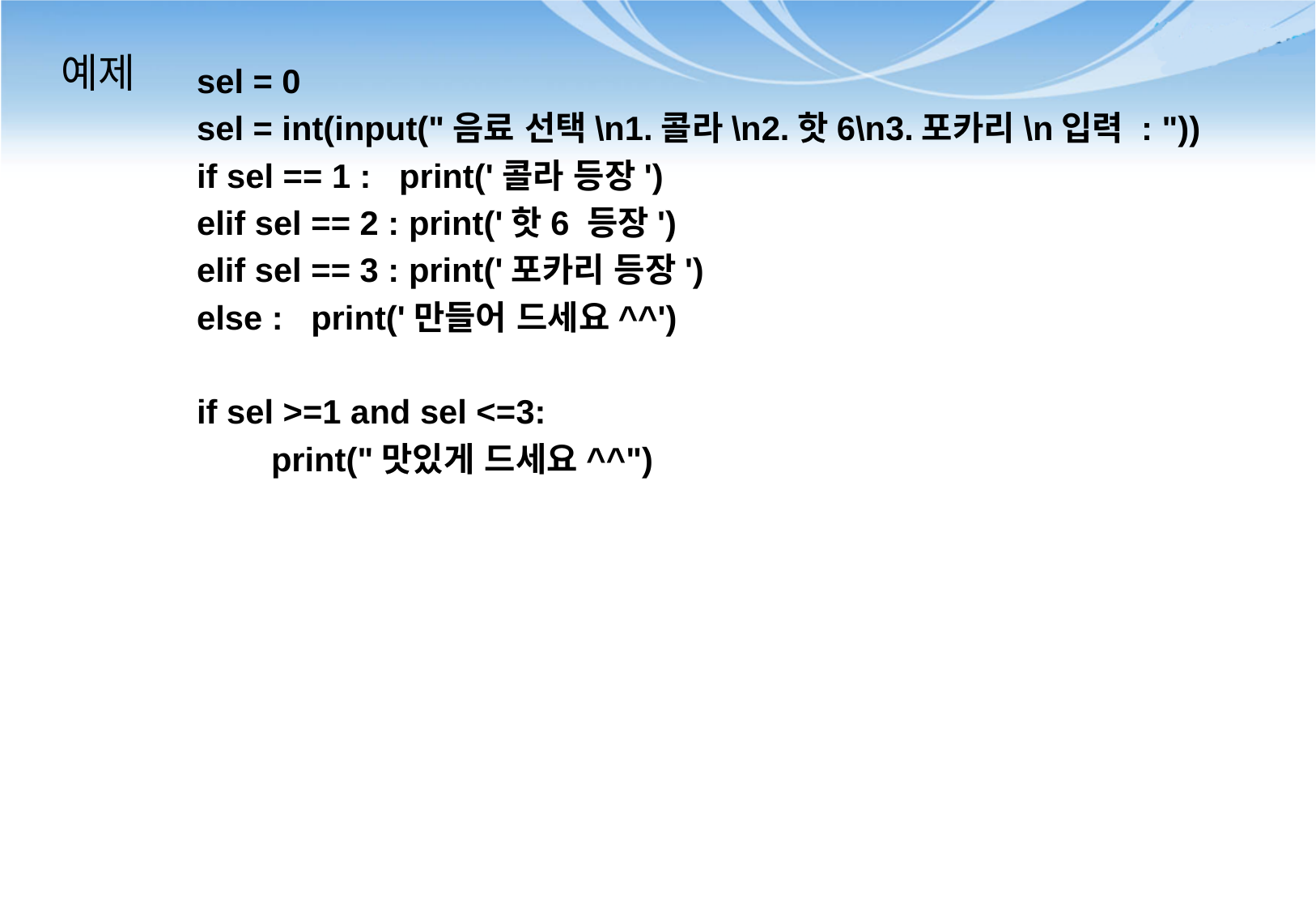

# 예제
sel = 0
sel = int(input("음료 선택\n1.콜라\n2.핫6\n3.포카리\n입력 : "))
if sel == 1 :   print('콜라 등장')
elif sel == 2 : print('핫6 등장')
elif sel == 3 : print('포카리 등장')
else :   print('만들어 드세요^^')

if sel >=1 and sel <=3:
        print("맛있게 드세요^^")